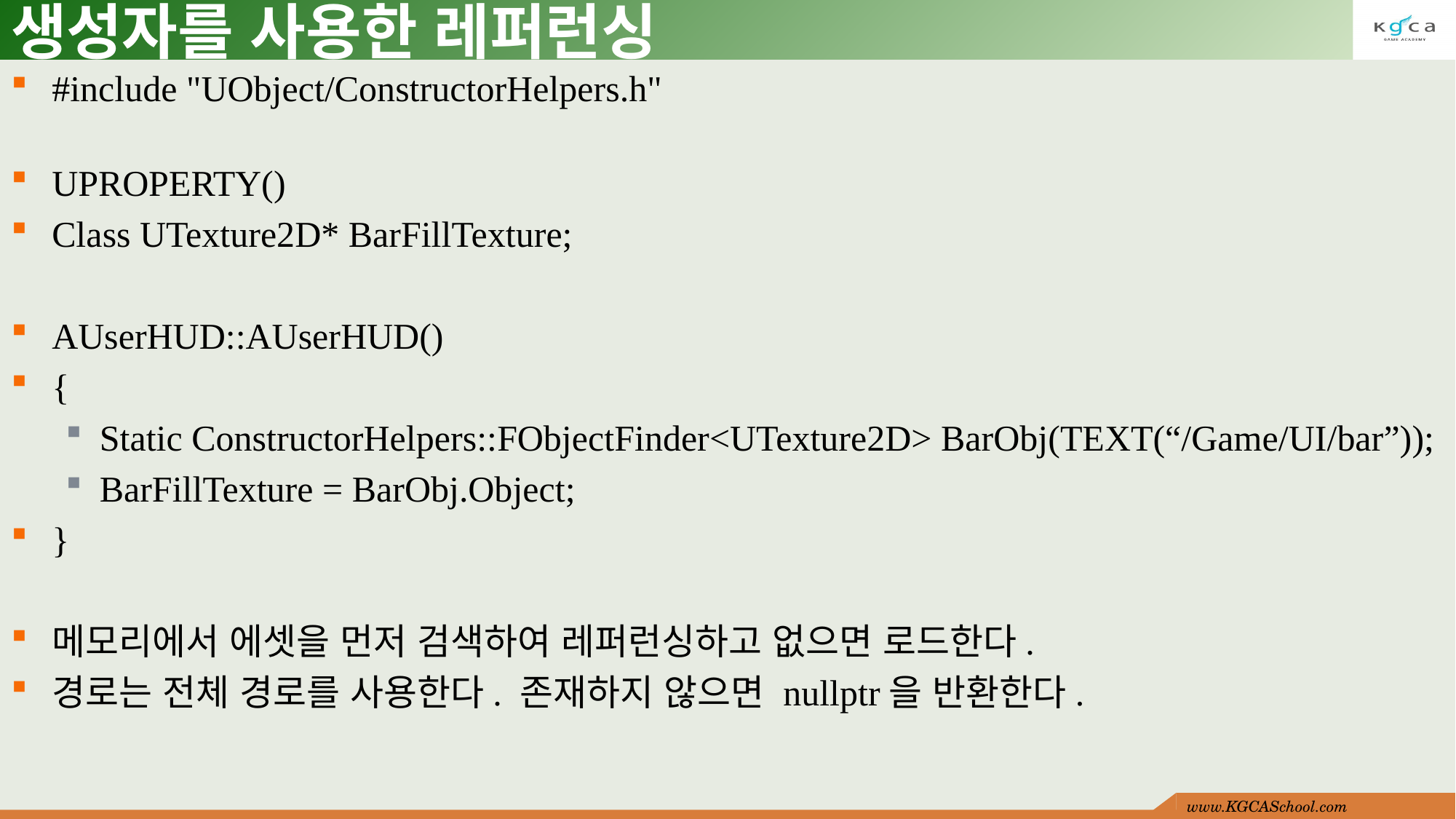

# 생성자를 사용한 레퍼런싱
#include "UObject/ConstructorHelpers.h"
UPROPERTY()
Class UTexture2D* BarFillTexture;

AUserHUD::AUserHUD()
{
Static ConstructorHelpers::FObjectFinder<UTexture2D> BarObj(TEXT(“/Game/UI/bar”));
BarFillTexture = BarObj.Object;
}

메모리에서 에셋을 먼저 검색하여 레퍼런싱하고 없으면 로드한다.
경로는 전체 경로를 사용한다. 존재하지 않으면 nullptr을 반환한다.